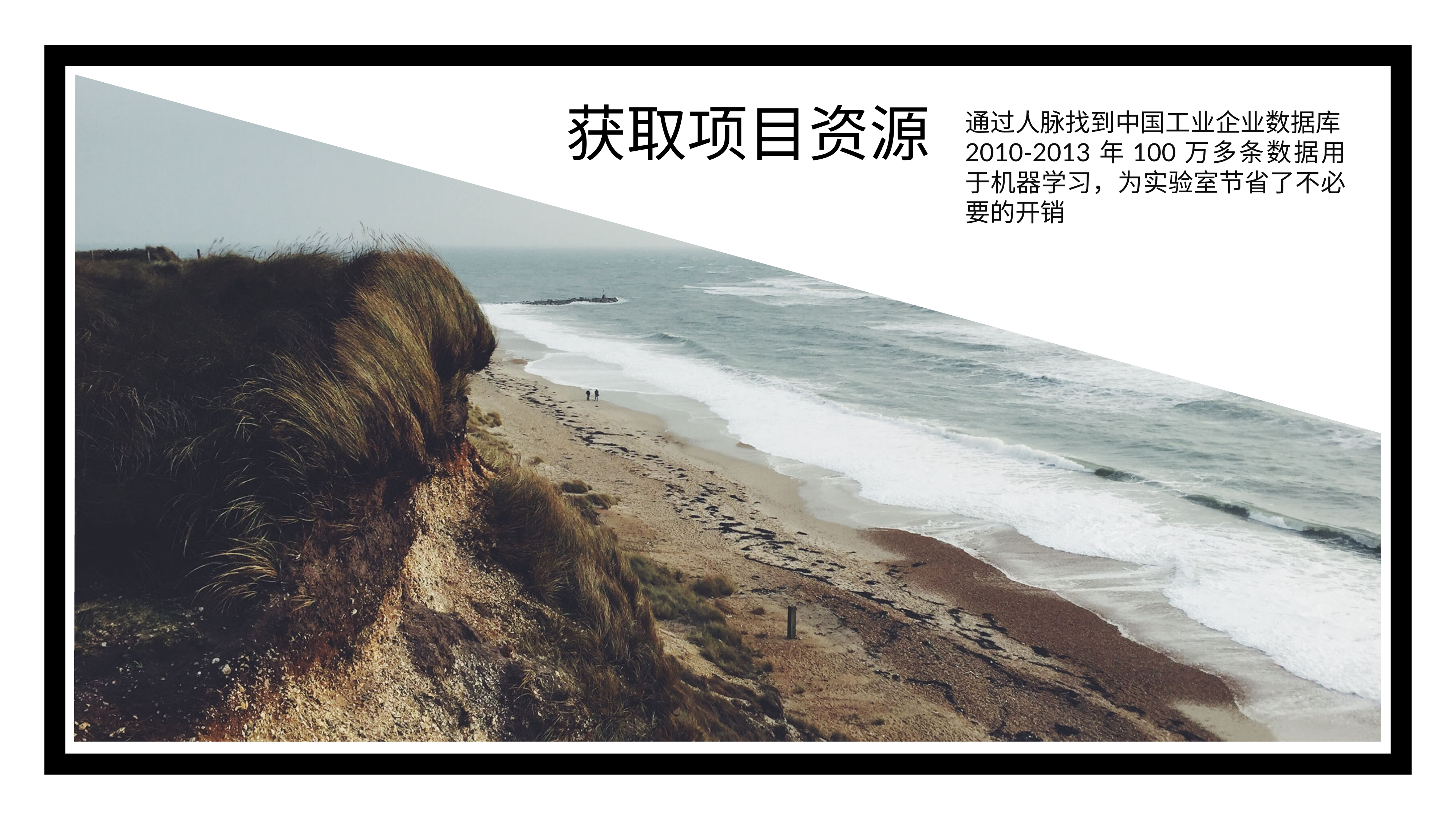

获取项目资源
通过人脉找到中国工业企业数据库2010-2013年100万多条数据用于机器学习，为实验室节省了不必要的开销